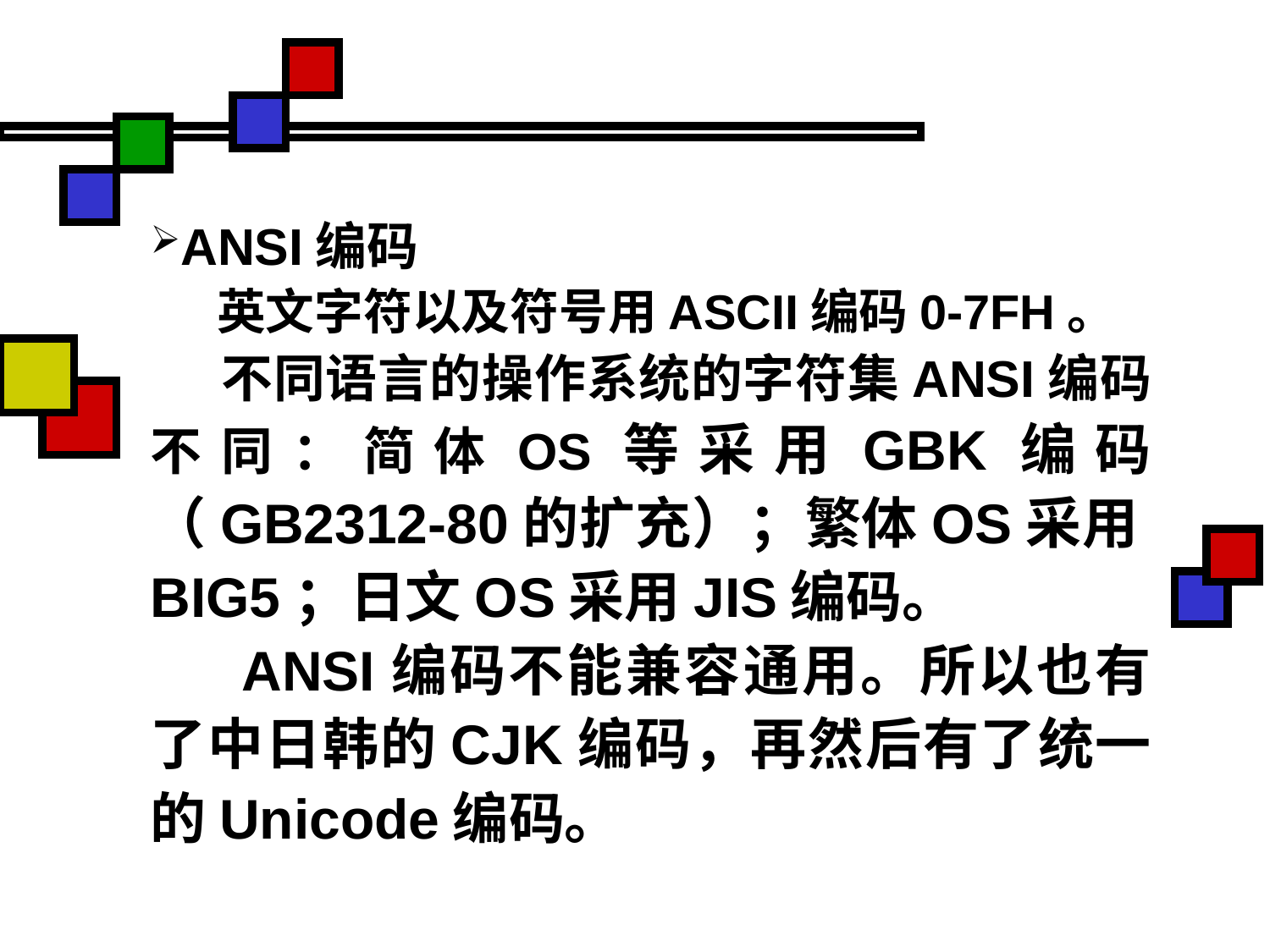

#
ANSI编码
     英文字符以及符号用ASCII编码0-7FH。
     不同语言的操作系统的字符集ANSI编码不同：简体OS等采用GBK编码（GB2312-80的扩充）；繁体OS采用BIG5；日文OS采用JIS编码。
     ANSI编码不能兼容通用。所以也有了中日韩的CJK编码，再然后有了统一的Unicode编码。